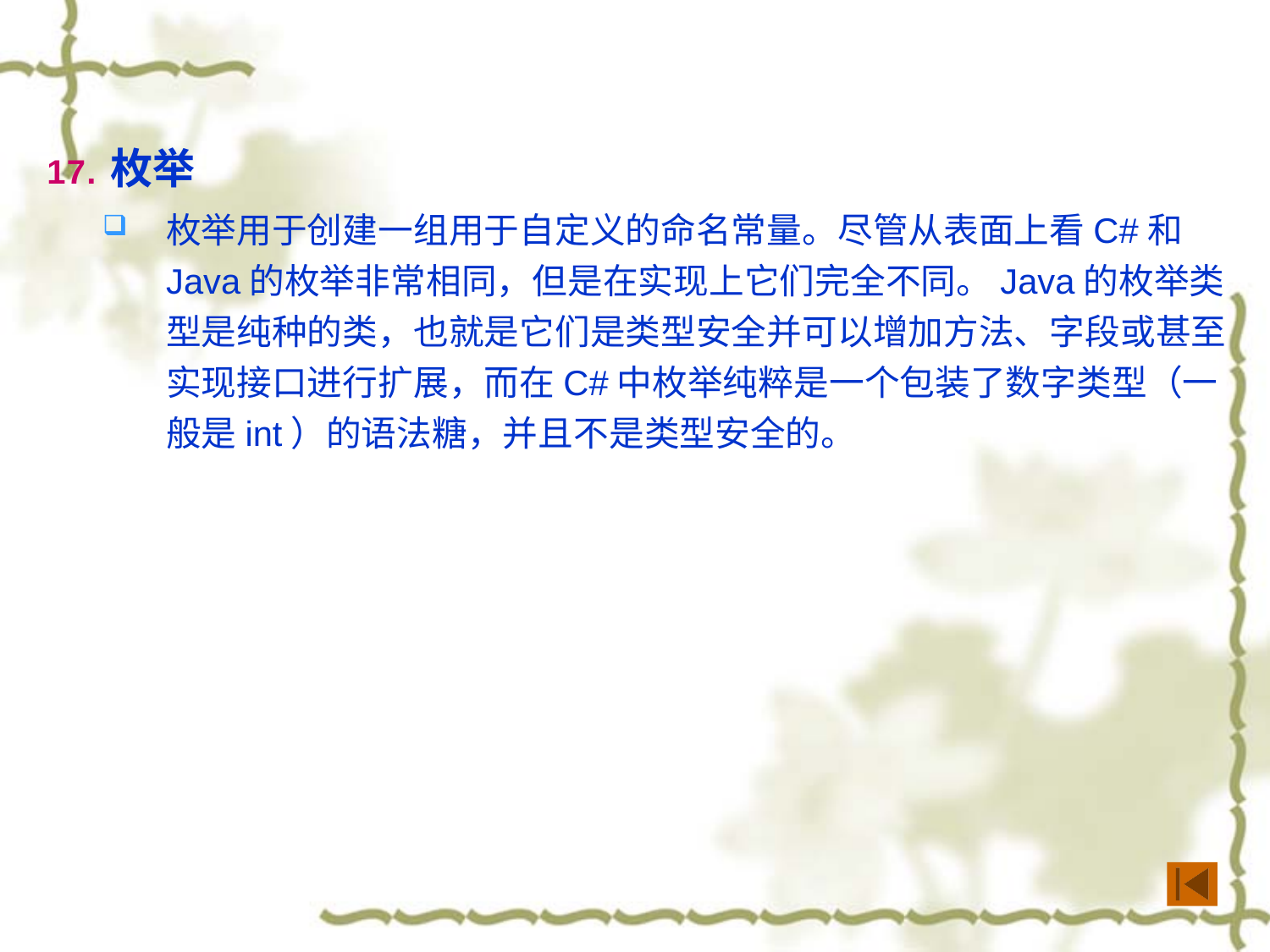

枚举
枚举用于创建一组用于自定义的命名常量。尽管从表面上看C#和Java的枚举非常相同，但是在实现上它们完全不同。Java的枚举类型是纯种的类，也就是它们是类型安全并可以增加方法、字段或甚至实现接口进行扩展，而在C#中枚举纯粹是一个包装了数字类型（一般是int）的语法糖，并且不是类型安全的。